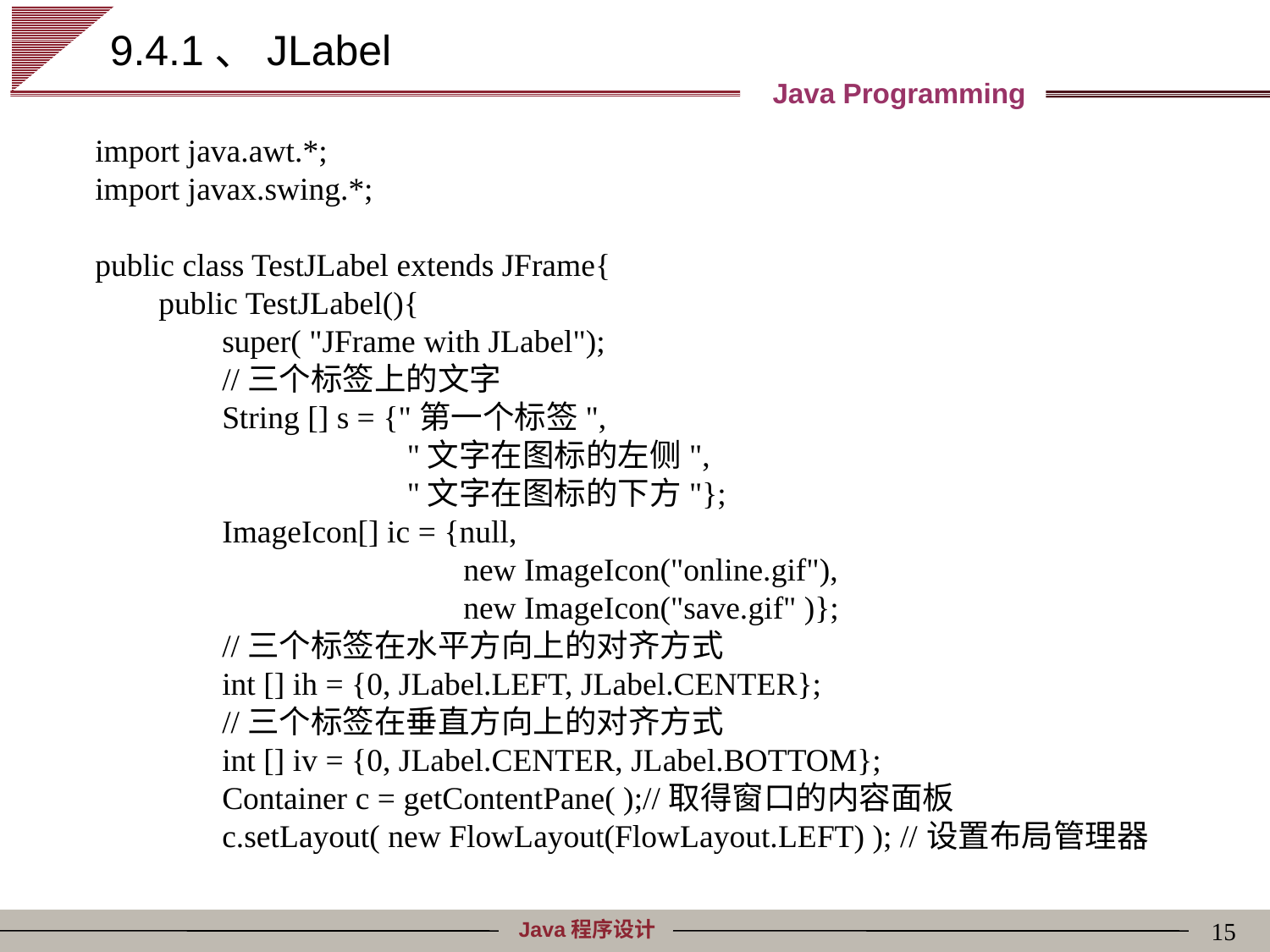

# 9.4.1、JLabel
import java.awt.*;
import javax.swing.*;

public class TestJLabel extends JFrame{
public TestJLabel(){
super( "JFrame with JLabel");
//三个标签上的文字
String [] s = {"第一个标签",
                       "文字在图标的左侧",
                       "文字在图标的下方"};
ImageIcon[] ic = {null,
                              new ImageIcon("online.gif"),
                              new ImageIcon("save.gif" )};
//三个标签在水平方向上的对齐方式
int [] ih = {0, JLabel.LEFT, JLabel.CENTER};
//三个标签在垂直方向上的对齐方式
int [] iv = {0, JLabel.CENTER, JLabel.BOTTOM};
Container c = getContentPane( );//取得窗口的内容面板
c.setLayout( new FlowLayout(FlowLayout.LEFT) ); //设置布局管理器